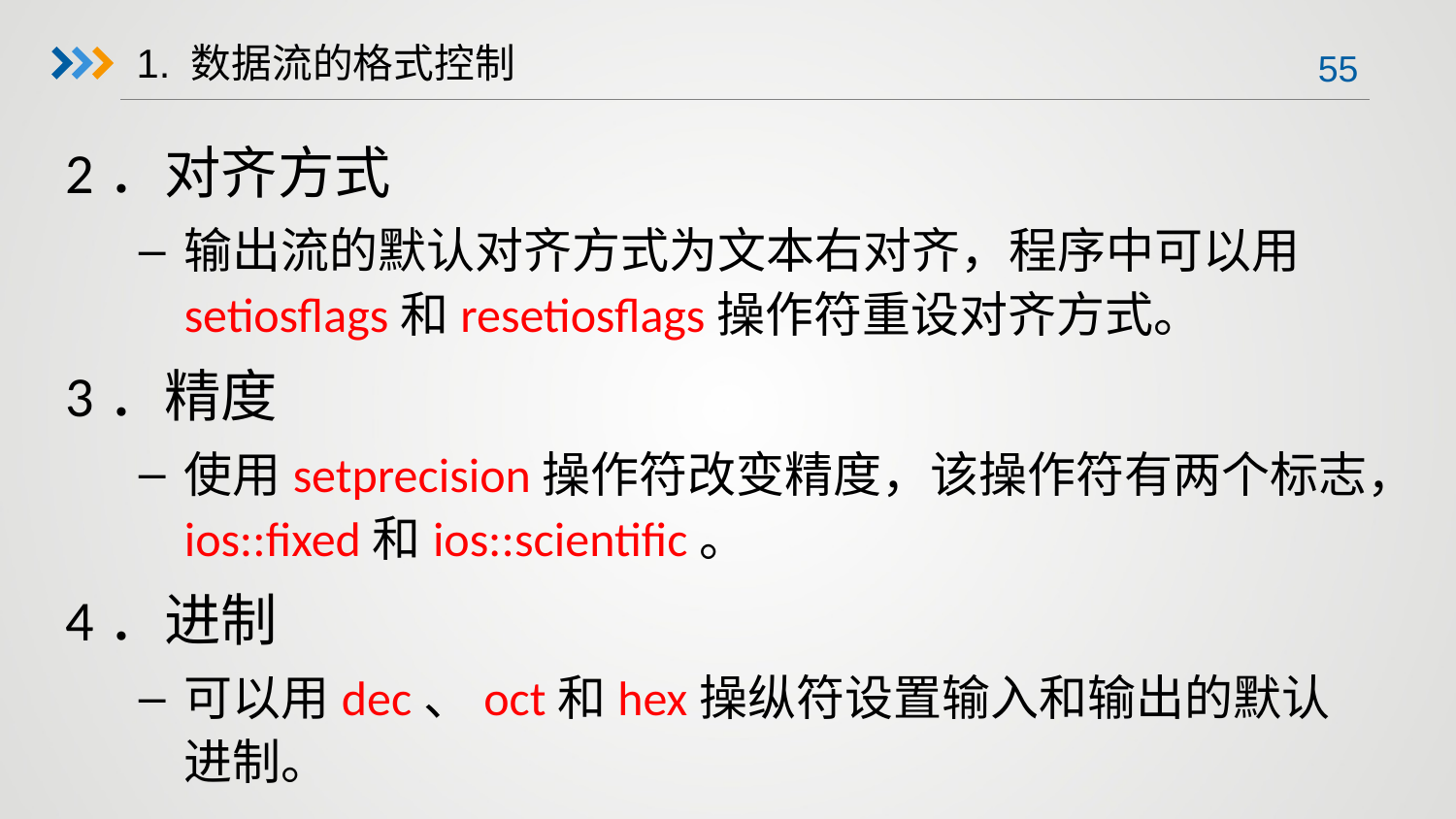

1. 数据流的格式控制
2．对齐方式
输出流的默认对齐方式为文本右对齐，程序中可以用setiosflags和resetiosflags操作符重设对齐方式。
3．精度
使用setprecision操作符改变精度，该操作符有两个标志，ios::fixed和ios::scientific。
4．进制
可以用dec、oct和hex操纵符设置输入和输出的默认进制。